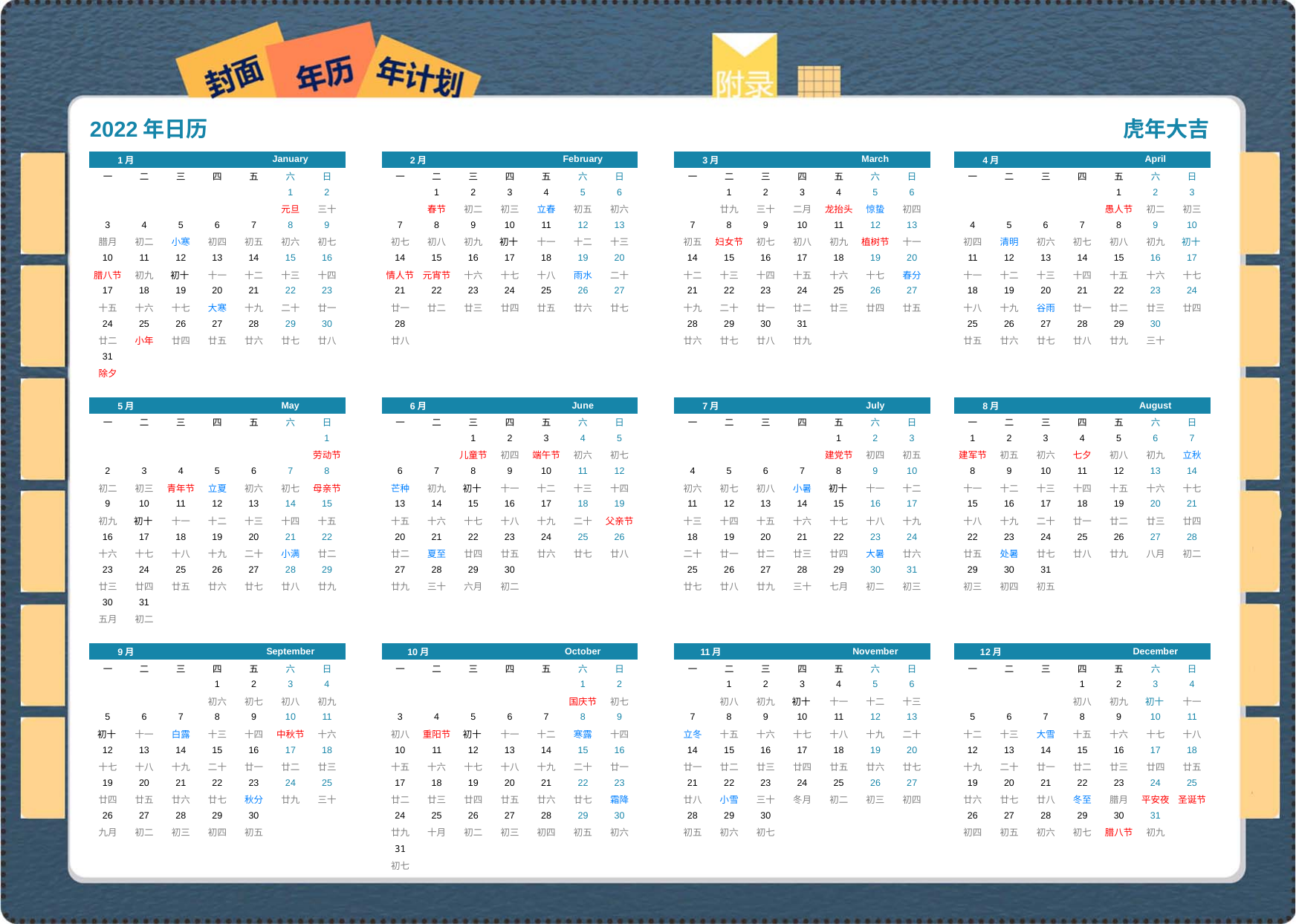

| 2022年日历 |  |  |  |  |  |  |  |  |  |  |  |  |  | 虎年大吉 |  |  |  |  |  |  |  |  |  |  |  |  |  |  |  |  |
| --- | --- | --- | --- | --- | --- | --- | --- | --- | --- | --- | --- | --- | --- | --- | --- | --- | --- | --- | --- | --- | --- | --- | --- | --- | --- | --- | --- | --- | --- | --- |
| 1月 |  |  |  | January |  |  |  | 2月 |  |  |  | February |  |  |  | 3月 |  |  |  | March |  |  |  | 4月 |  |  |  | April |  |  |
| 一 | 二 | 三 | 四 | 五 | 六 | 日 |  | 一 | 二 | 三 | 四 | 五 | 六 | 日 |  | 一 | 二 | 三 | 四 | 五 | 六 | 日 |  | 一 | 二 | 三 | 四 | 五 | 六 | 日 |
|  |  |  |  |  | 1 | 2 |  |  | 1 | 2 | 3 | 4 | 5 | 6 |  |  | 1 | 2 | 3 | 4 | 5 | 6 |  |  |  |  |  | 1 | 2 | 3 |
|  |  |  |  |  | 元旦 | 三十 |  |  | 春节 | 初二 | 初三 | 立春 | 初五 | 初六 |  |  | 廿九 | 三十 | 二月 | 龙抬头 | 惊蛰 | 初四 |  |  |  |  |  | 愚人节 | 初二 | 初三 |
| 3 | 4 | 5 | 6 | 7 | 8 | 9 |  | 7 | 8 | 9 | 10 | 11 | 12 | 13 |  | 7 | 8 | 9 | 10 | 11 | 12 | 13 |  | 4 | 5 | 6 | 7 | 8 | 9 | 10 |
| 腊月 | 初二 | 小寒 | 初四 | 初五 | 初六 | 初七 |  | 初七 | 初八 | 初九 | 初十 | 十一 | 十二 | 十三 |  | 初五 | 妇女节 | 初七 | 初八 | 初九 | 植树节 | 十一 |  | 初四 | 清明 | 初六 | 初七 | 初八 | 初九 | 初十 |
| 10 | 11 | 12 | 13 | 14 | 15 | 16 |  | 14 | 15 | 16 | 17 | 18 | 19 | 20 |  | 14 | 15 | 16 | 17 | 18 | 19 | 20 |  | 11 | 12 | 13 | 14 | 15 | 16 | 17 |
| 腊八节 | 初九 | 初十 | 十一 | 十二 | 十三 | 十四 |  | 情人节 | 元宵节 | 十六 | 十七 | 十八 | 雨水 | 二十 |  | 十二 | 十三 | 十四 | 十五 | 十六 | 十七 | 春分 |  | 十一 | 十二 | 十三 | 十四 | 十五 | 十六 | 十七 |
| 17 | 18 | 19 | 20 | 21 | 22 | 23 |  | 21 | 22 | 23 | 24 | 25 | 26 | 27 |  | 21 | 22 | 23 | 24 | 25 | 26 | 27 |  | 18 | 19 | 20 | 21 | 22 | 23 | 24 |
| 十五 | 十六 | 十七 | 大寒 | 十九 | 二十 | 廿一 |  | 廿一 | 廿二 | 廿三 | 廿四 | 廿五 | 廿六 | 廿七 |  | 十九 | 二十 | 廿一 | 廿二 | 廿三 | 廿四 | 廿五 |  | 十八 | 十九 | 谷雨 | 廿一 | 廿二 | 廿三 | 廿四 |
| 24 | 25 | 26 | 27 | 28 | 29 | 30 |  | 28 |  |  |  |  |  |  |  | 28 | 29 | 30 | 31 |  |  |  |  | 25 | 26 | 27 | 28 | 29 | 30 |  |
| 廿二 | 小年 | 廿四 | 廿五 | 廿六 | 廿七 | 廿八 |  | 廿八 |  |  |  |  |  |  |  | 廿六 | 廿七 | 廿八 | 廿九 |  |  |  |  | 廿五 | 廿六 | 廿七 | 廿八 | 廿九 | 三十 |  |
| 31 |  |  |  |  |  |  |  |  |  |  |  |  |  |  |  |  |  |  |  |  |  |  |  |  |  |  |  |  |  |  |
| 除夕 |  |  |  |  |  |  |  |  |  |  |  |  |  |  |  |  |  |  |  |  |  |  |  |  |  |  |  |  |  |  |
|  |  |  |  |  |  |  |  |  |  |  |  |  |  |  |  |  |  |  |  |  |  |  |  |  |  |  |  |  |  |  |
| 5月 |  |  |  | May |  |  |  | 6月 |  |  |  | June |  |  |  | 7月 |  |  |  | July |  |  |  | 8月 |  |  |  | August |  |  |
| 一 | 二 | 三 | 四 | 五 | 六 | 日 |  | 一 | 二 | 三 | 四 | 五 | 六 | 日 |  | 一 | 二 | 三 | 四 | 五 | 六 | 日 |  | 一 | 二 | 三 | 四 | 五 | 六 | 日 |
|  |  |  |  |  |  | 1 |  |  |  | 1 | 2 | 3 | 4 | 5 |  |  |  |  |  | 1 | 2 | 3 |  | 1 | 2 | 3 | 4 | 5 | 6 | 7 |
|  |  |  |  |  |  | 劳动节 |  |  |  | 儿童节 | 初四 | 端午节 | 初六 | 初七 |  |  |  |  |  | 建党节 | 初四 | 初五 |  | 建军节 | 初五 | 初六 | 七夕 | 初八 | 初九 | 立秋 |
| 2 | 3 | 4 | 5 | 6 | 7 | 8 |  | 6 | 7 | 8 | 9 | 10 | 11 | 12 |  | 4 | 5 | 6 | 7 | 8 | 9 | 10 |  | 8 | 9 | 10 | 11 | 12 | 13 | 14 |
| 初二 | 初三 | 青年节 | 立夏 | 初六 | 初七 | 母亲节 |  | 芒种 | 初九 | 初十 | 十一 | 十二 | 十三 | 十四 |  | 初六 | 初七 | 初八 | 小暑 | 初十 | 十一 | 十二 |  | 十一 | 十二 | 十三 | 十四 | 十五 | 十六 | 十七 |
| 9 | 10 | 11 | 12 | 13 | 14 | 15 |  | 13 | 14 | 15 | 16 | 17 | 18 | 19 |  | 11 | 12 | 13 | 14 | 15 | 16 | 17 |  | 15 | 16 | 17 | 18 | 19 | 20 | 21 |
| 初九 | 初十 | 十一 | 十二 | 十三 | 十四 | 十五 |  | 十五 | 十六 | 十七 | 十八 | 十九 | 二十 | 父亲节 |  | 十三 | 十四 | 十五 | 十六 | 十七 | 十八 | 十九 |  | 十八 | 十九 | 二十 | 廿一 | 廿二 | 廿三 | 廿四 |
| 16 | 17 | 18 | 19 | 20 | 21 | 22 |  | 20 | 21 | 22 | 23 | 24 | 25 | 26 |  | 18 | 19 | 20 | 21 | 22 | 23 | 24 |  | 22 | 23 | 24 | 25 | 26 | 27 | 28 |
| 十六 | 十七 | 十八 | 十九 | 二十 | 小满 | 廿二 |  | 廿二 | 夏至 | 廿四 | 廿五 | 廿六 | 廿七 | 廿八 |  | 二十 | 廿一 | 廿二 | 廿三 | 廿四 | 大暑 | 廿六 |  | 廿五 | 处暑 | 廿七 | 廿八 | 廿九 | 八月 | 初二 |
| 23 | 24 | 25 | 26 | 27 | 28 | 29 |  | 27 | 28 | 29 | 30 |  |  |  |  | 25 | 26 | 27 | 28 | 29 | 30 | 31 |  | 29 | 30 | 31 |  |  |  |  |
| 廿三 | 廿四 | 廿五 | 廿六 | 廿七 | 廿八 | 廿九 |  | 廿九 | 三十 | 六月 | 初二 |  |  |  |  | 廿七 | 廿八 | 廿九 | 三十 | 七月 | 初二 | 初三 |  | 初三 | 初四 | 初五 |  |  |  |  |
| 30 | 31 |  |  |  |  |  |  |  |  |  |  |  |  |  |  |  |  |  |  |  |  |  |  |  |  |  |  |  |  |  |
| 五月 | 初二 |  |  |  |  |  |  |  |  |  |  |  |  |  |  |  |  |  |  |  |  |  |  |  |  |  |  |  |  |  |
|  |  |  |  |  |  |  |  |  |  |  |  |  |  |  |  |  |  |  |  |  |  |  |  |  |  |  |  |  |  |  |
| 9月 |  |  |  | September |  |  |  | 10月 |  |  |  | October |  |  |  | 11月 |  |  |  | November |  |  |  | 12月 |  |  |  | December |  |  |
| 一 | 二 | 三 | 四 | 五 | 六 | 日 |  | 一 | 二 | 三 | 四 | 五 | 六 | 日 |  | 一 | 二 | 三 | 四 | 五 | 六 | 日 |  | 一 | 二 | 三 | 四 | 五 | 六 | 日 |
|  |  |  | 1 | 2 | 3 | 4 |  |  |  |  |  |  | 1 | 2 |  |  | 1 | 2 | 3 | 4 | 5 | 6 |  |  |  |  | 1 | 2 | 3 | 4 |
|  |  |  | 初六 | 初七 | 初八 | 初九 |  |  |  |  |  |  | 国庆节 | 初七 |  |  | 初八 | 初九 | 初十 | 十一 | 十二 | 十三 |  |  |  |  | 初八 | 初九 | 初十 | 十一 |
| 5 | 6 | 7 | 8 | 9 | 10 | 11 |  | 3 | 4 | 5 | 6 | 7 | 8 | 9 |  | 7 | 8 | 9 | 10 | 11 | 12 | 13 |  | 5 | 6 | 7 | 8 | 9 | 10 | 11 |
| 初十 | 十一 | 白露 | 十三 | 十四 | 中秋节 | 十六 |  | 初八 | 重阳节 | 初十 | 十一 | 十二 | 寒露 | 十四 |  | 立冬 | 十五 | 十六 | 十七 | 十八 | 十九 | 二十 |  | 十二 | 十三 | 大雪 | 十五 | 十六 | 十七 | 十八 |
| 12 | 13 | 14 | 15 | 16 | 17 | 18 |  | 10 | 11 | 12 | 13 | 14 | 15 | 16 |  | 14 | 15 | 16 | 17 | 18 | 19 | 20 |  | 12 | 13 | 14 | 15 | 16 | 17 | 18 |
| 十七 | 十八 | 十九 | 二十 | 廿一 | 廿二 | 廿三 |  | 十五 | 十六 | 十七 | 十八 | 十九 | 二十 | 廿一 |  | 廿一 | 廿二 | 廿三 | 廿四 | 廿五 | 廿六 | 廿七 |  | 十九 | 二十 | 廿一 | 廿二 | 廿三 | 廿四 | 廿五 |
| 19 | 20 | 21 | 22 | 23 | 24 | 25 |  | 17 | 18 | 19 | 20 | 21 | 22 | 23 |  | 21 | 22 | 23 | 24 | 25 | 26 | 27 |  | 19 | 20 | 21 | 22 | 23 | 24 | 25 |
| 廿四 | 廿五 | 廿六 | 廿七 | 秋分 | 廿九 | 三十 |  | 廿二 | 廿三 | 廿四 | 廿五 | 廿六 | 廿七 | 霜降 |  | 廿八 | 小雪 | 三十 | 冬月 | 初二 | 初三 | 初四 |  | 廿六 | 廿七 | 廿八 | 冬至 | 腊月 | 平安夜 | 圣诞节 |
| 26 | 27 | 28 | 29 | 30 |  |  |  | 24 | 25 | 26 | 27 | 28 | 29 | 30 |  | 28 | 29 | 30 |  |  |  |  |  | 26 | 27 | 28 | 29 | 30 | 31 |  |
| 九月 | 初二 | 初三 | 初四 | 初五 |  |  |  | 廿九 | 十月 | 初二 | 初三 | 初四 | 初五 | 初六 |  | 初五 | 初六 | 初七 |  |  |  |  |  | 初四 | 初五 | 初六 | 初七 | 腊八节 | 初九 |  |
|  |  |  |  |  |  |  |  | 31 |  |  |  |  |  |  |  |  |  |  |  |  |  |  |  |  |  |  |  |  |  |  |
|  |  |  |  |  |  |  |  | 初七 |  |  |  |  |  |  |  |  |  |  |  |  |  |  |  |  |  |  |  |  |  |  |